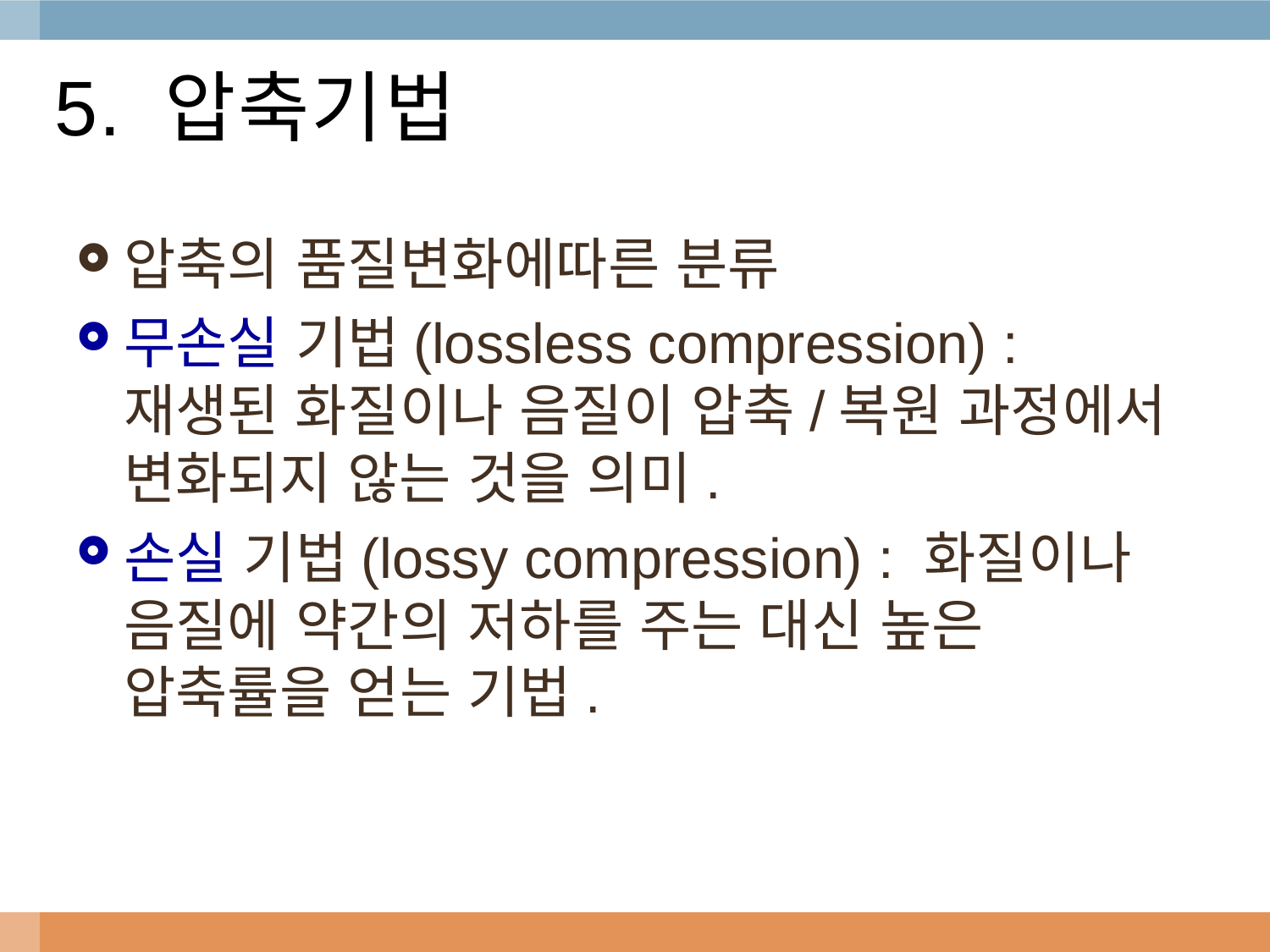

# 5. 압축기법
압축의 품질변화에따른 분류
무손실 기법(lossless compression) : 재생된 화질이나 음질이 압축/복원 과정에서 변화되지 않는 것을 의미.
손실 기법(lossy compression) : 화질이나 음질에 약간의 저하를 주는 대신 높은 압축률을 얻는 기법.